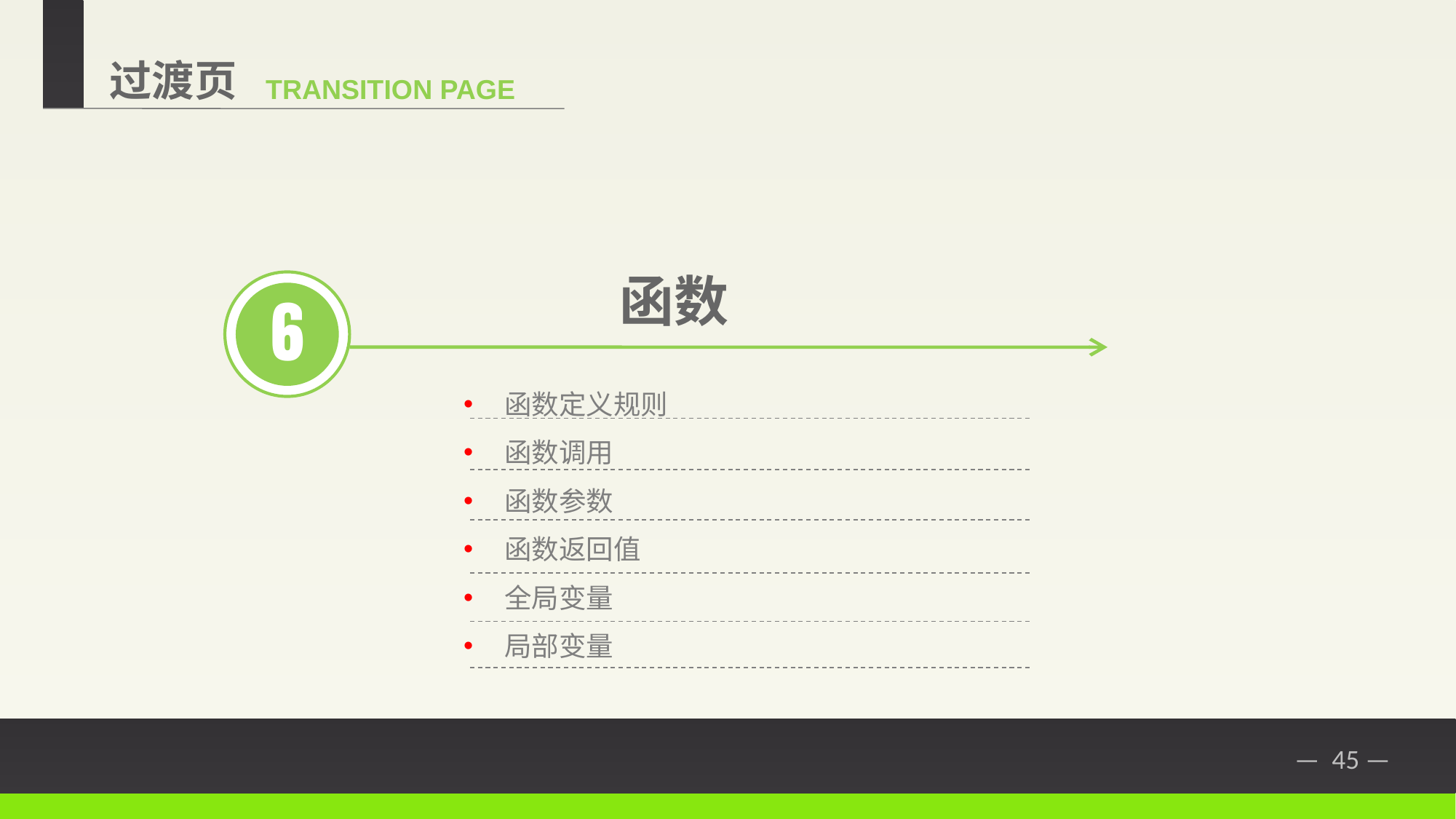

过渡页
TRANSITION PAGE

函数

6

函数定义规则
函数调用
函数参数
函数返回值
全局变量
局部变量